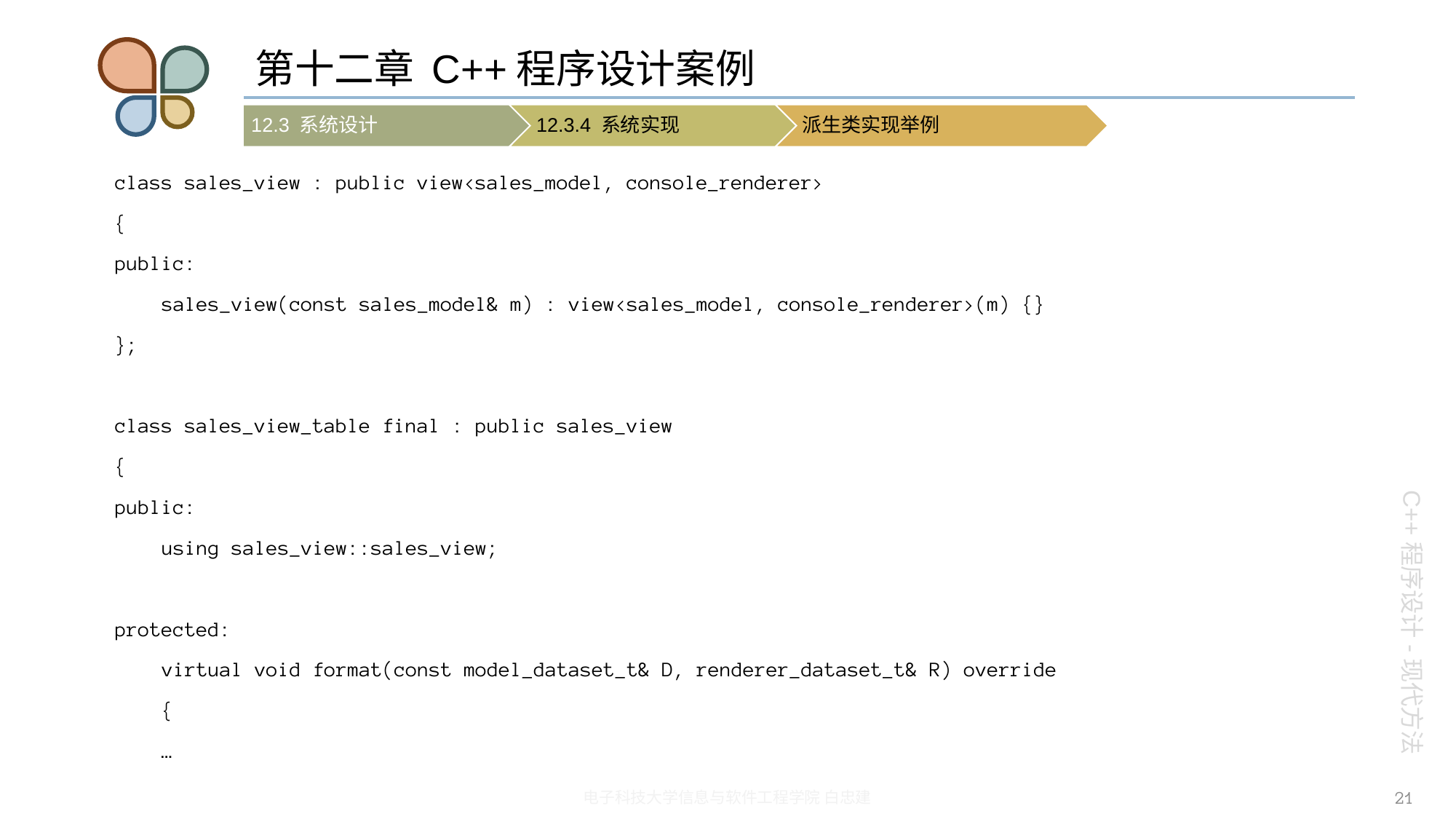

# 第十二章 C++程序设计案例
12.3 系统设计
12.3.4 系统实现
派生类实现举例
class sales_view : public view<sales_model, console_renderer>
{
public:
    sales_view(const sales_model& m) : view<sales_model, console_renderer>(m) {}
};

class sales_view_table final : public sales_view
{
public:
    using sales_view::sales_view;

protected:
    virtual void format(const model_dataset_t& D, renderer_dataset_t& R) override
    {
    …

21